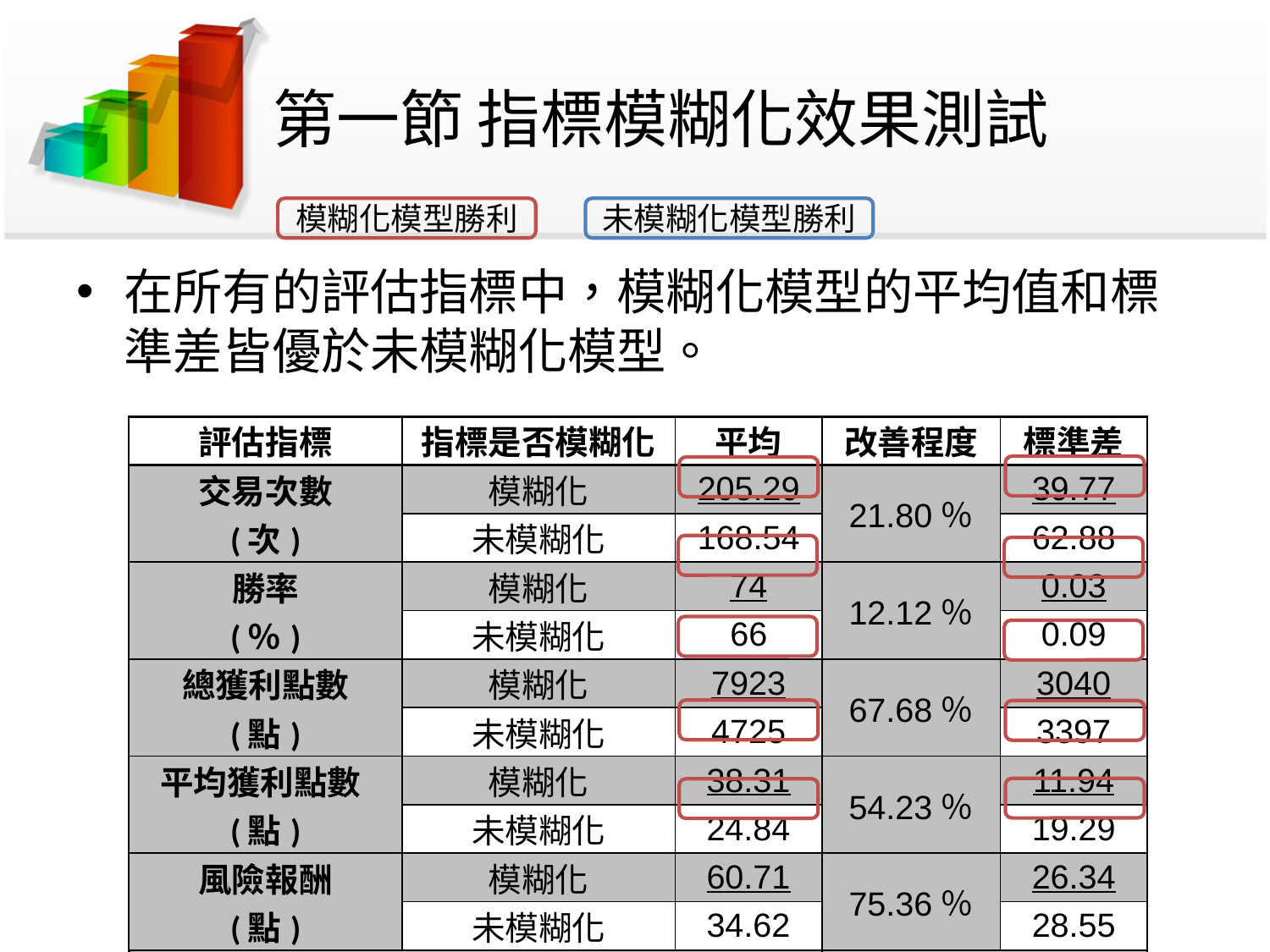

# 第一節 指標模糊化效果測試
模糊化模型勝利
未模糊化模型勝利
在所有的評估指標中，模糊化模型的平均值和標準差皆優於未模糊化模型。
| 評估指標 | 指標是否模糊化 | 平均 | 改善程度 | 標準差 |
| --- | --- | --- | --- | --- |
| 交易次數 (次) | 模糊化 | 205.29 | 21.80％ | 39.77 |
|  | 未模糊化 | 168.54 |  | 62.88 |
| 勝率 (％) | 模糊化 | 74 | 12.12％ | 0.03 |
|  | 未模糊化 | 66 |  | 0.09 |
| 總獲利點數 (點) | 模糊化 | 7923 | 67.68％ | 3040 |
|  | 未模糊化 | 4725 |  | 3397 |
| 平均獲利點數(點) | 模糊化 | 38.31 | 54.23％ | 11.94 |
|  | 未模糊化 | 24.84 |  | 19.29 |
| 風險報酬 (點) | 模糊化 | 60.71 | 75.36％ | 26.34 |
|  | 未模糊化 | 34.62 |  | 28.55 |
| 模糊化較未模糊化模型總改善程度 |  |  | 52.36％ |  |